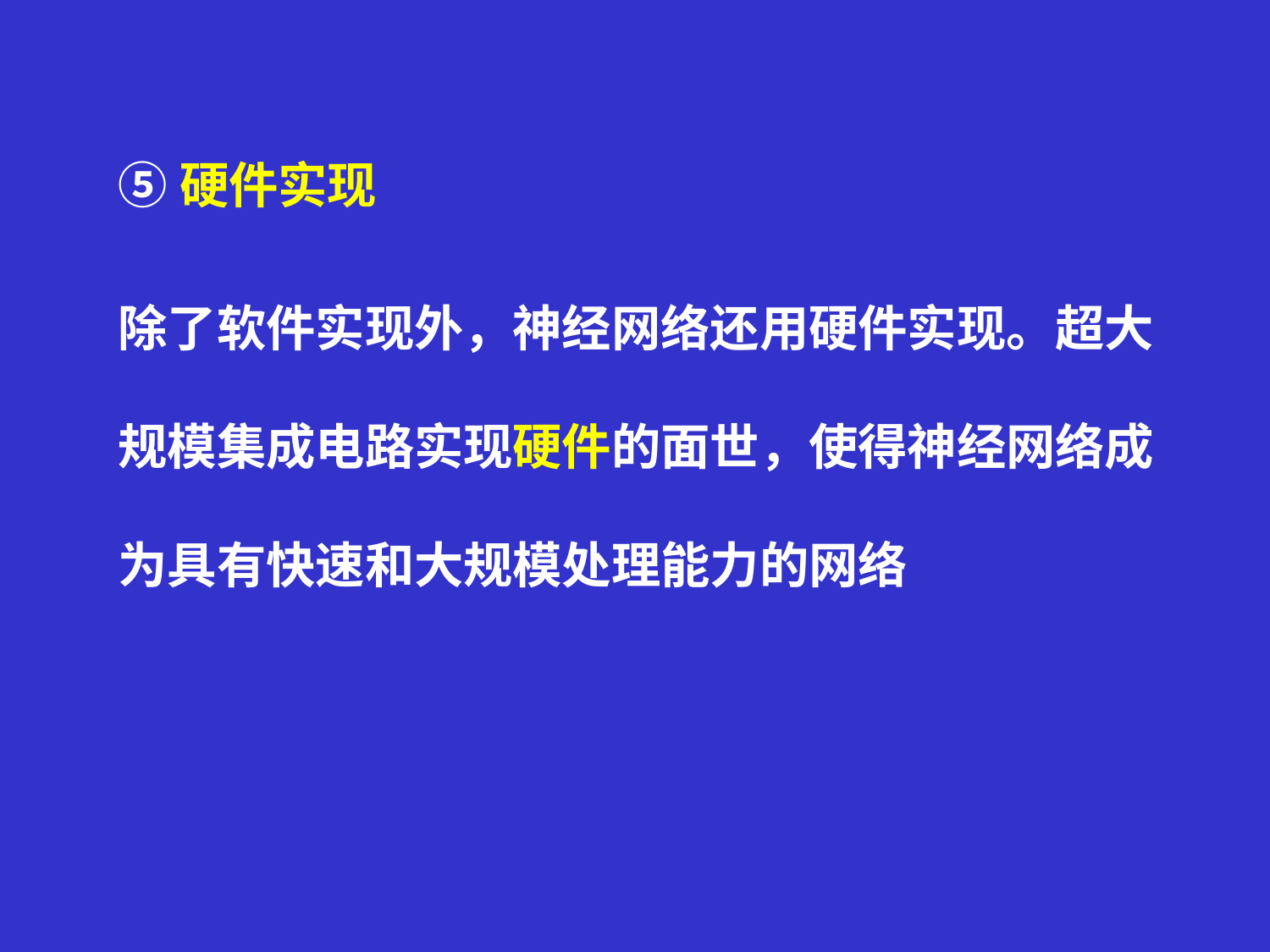

⑤硬件实现
除了软件实现外，神经网络还用硬件实现。超大规模集成电路实现硬件的面世，使得神经网络成为具有快速和大规模处理能力的网络